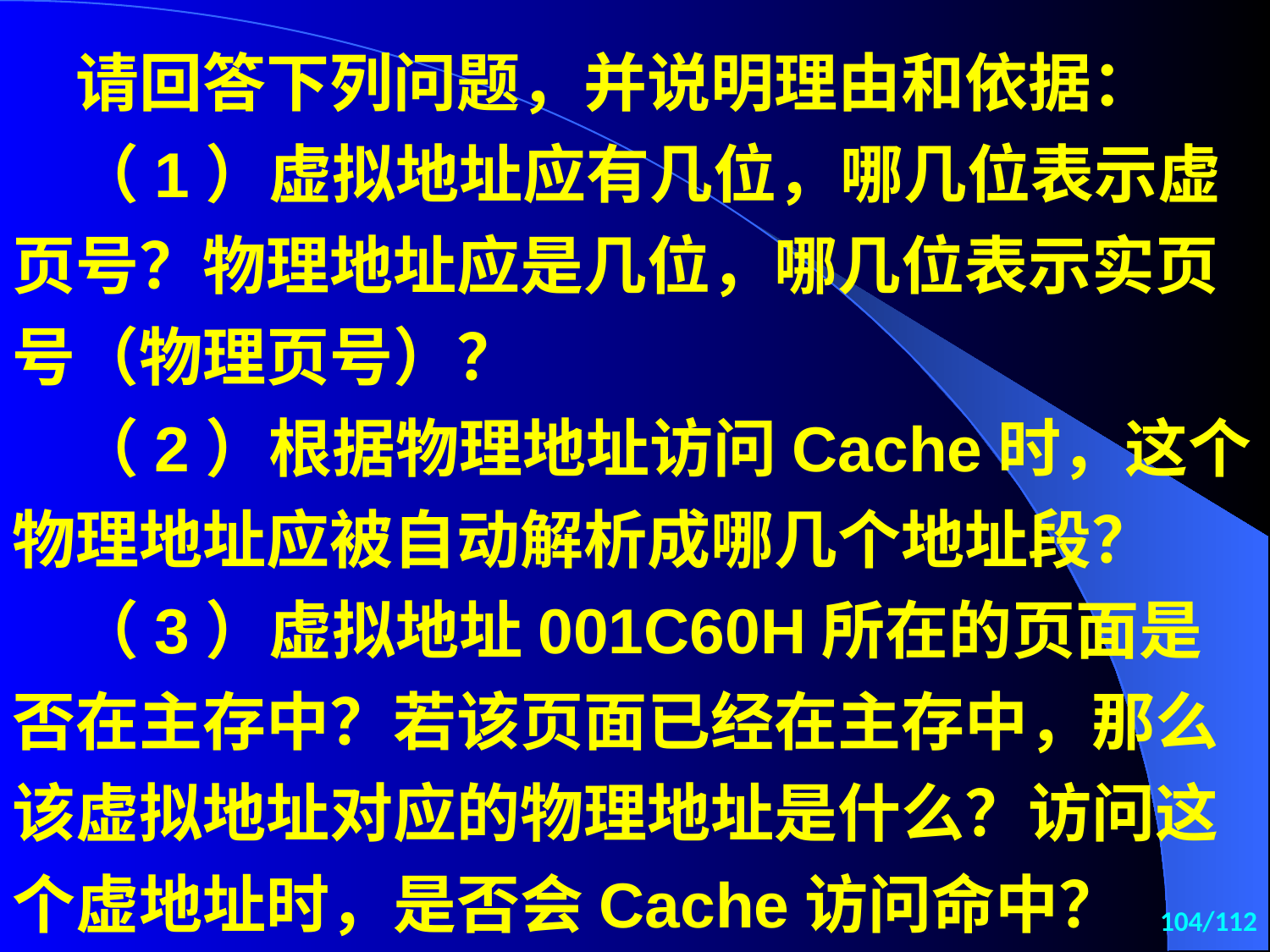

请回答下列问题，并说明理由和依据：
（1）虚拟地址应有几位，哪几位表示虚页号？物理地址应是几位，哪几位表示实页号（物理页号）？
（2）根据物理地址访问Cache时，这个物理地址应被自动解析成哪几个地址段？
（3）虚拟地址001C60H所在的页面是否在主存中？若该页面已经在主存中，那么该虚拟地址对应的物理地址是什么？访问这个虚地址时，是否会Cache访问命中？
104/112